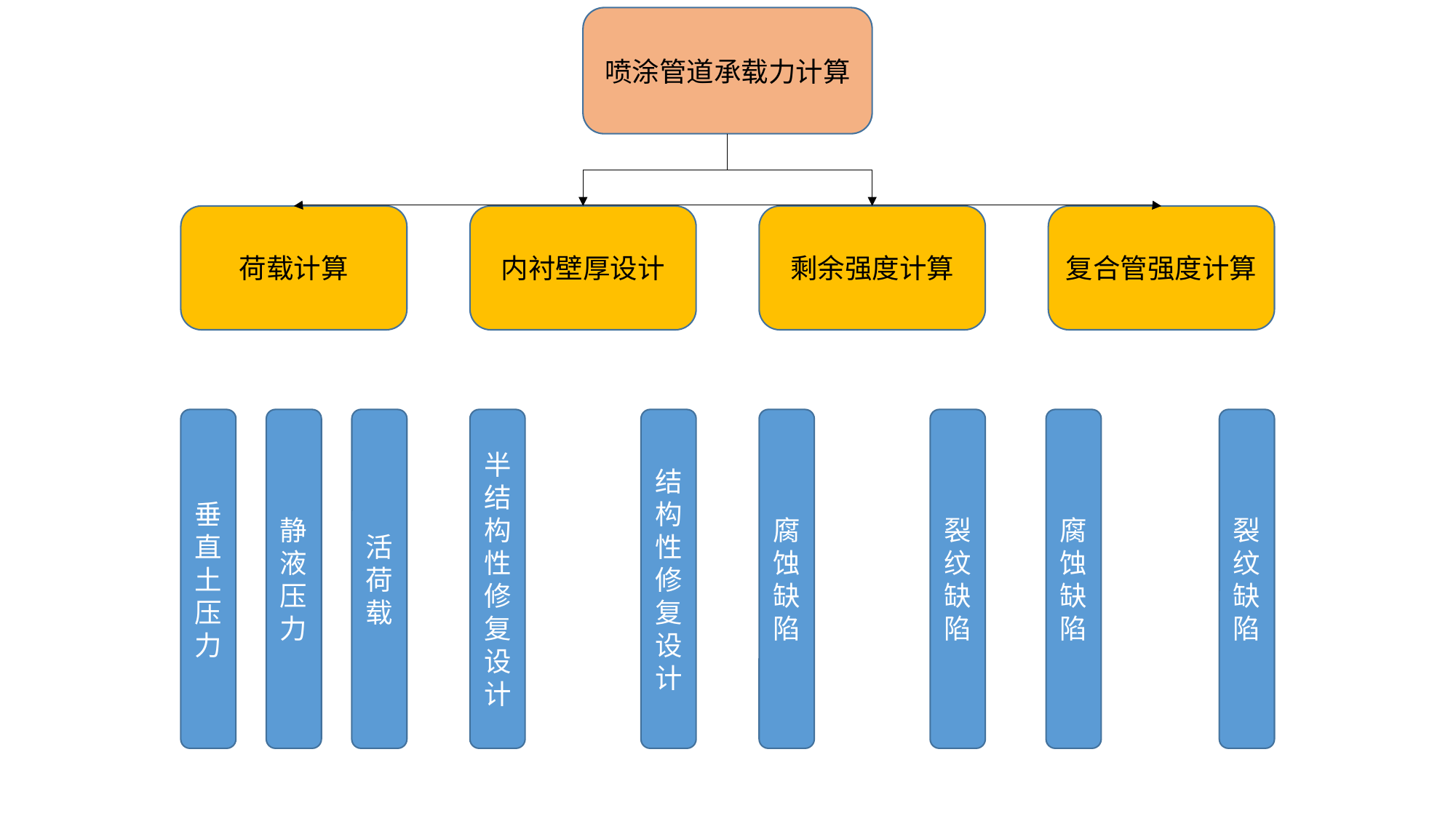

喷涂管道承载力计算
复合管强度计算
荷载计算
内衬壁厚设计
剩余强度计算
垂直土压力
静液压力
活荷载
半结构性修复设计
结构性修复设计
腐蚀缺陷
裂纹缺陷
腐蚀缺陷
裂纹缺陷